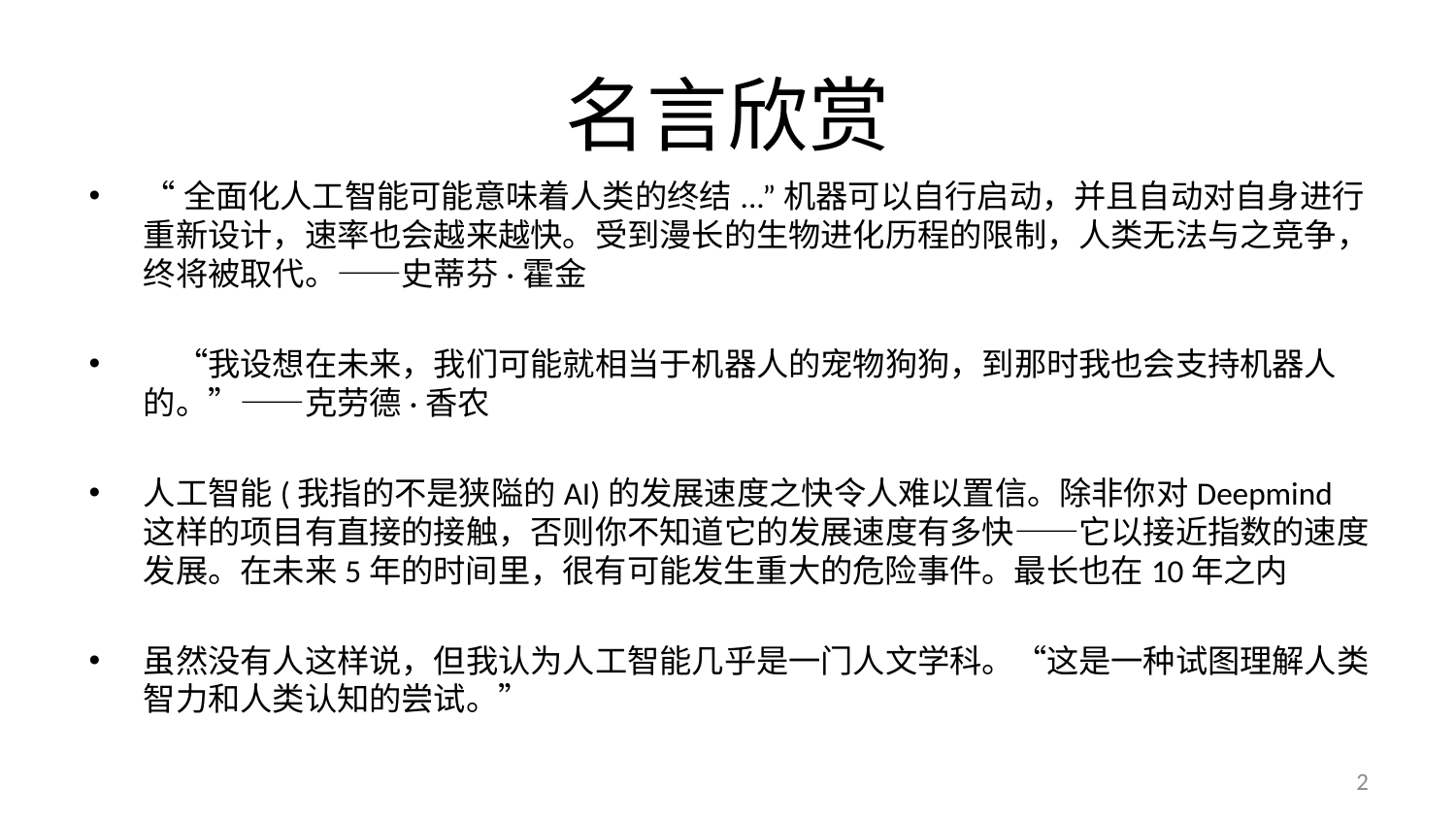

# 名言欣赏
“全面化人工智能可能意味着人类的终结...”机器可以自行启动，并且自动对自身进行重新设计，速率也会越来越快。受到漫长的生物进化历程的限制，人类无法与之竞争，终将被取代。——史蒂芬·霍金

　“我设想在未来，我们可能就相当于机器人的宠物狗狗，到那时我也会支持机器人的。”——克劳德·香农

人工智能(我指的不是狭隘的AI)的发展速度之快令人难以置信。除非你对Deepmind这样的项目有直接的接触，否则你不知道它的发展速度有多快——它以接近指数的速度发展。在未来5年的时间里，很有可能发生重大的危险事件。最长也在10年之内

虽然没有人这样说，但我认为人工智能几乎是一门人文学科。“这是一种试图理解人类智力和人类认知的尝试。”
2